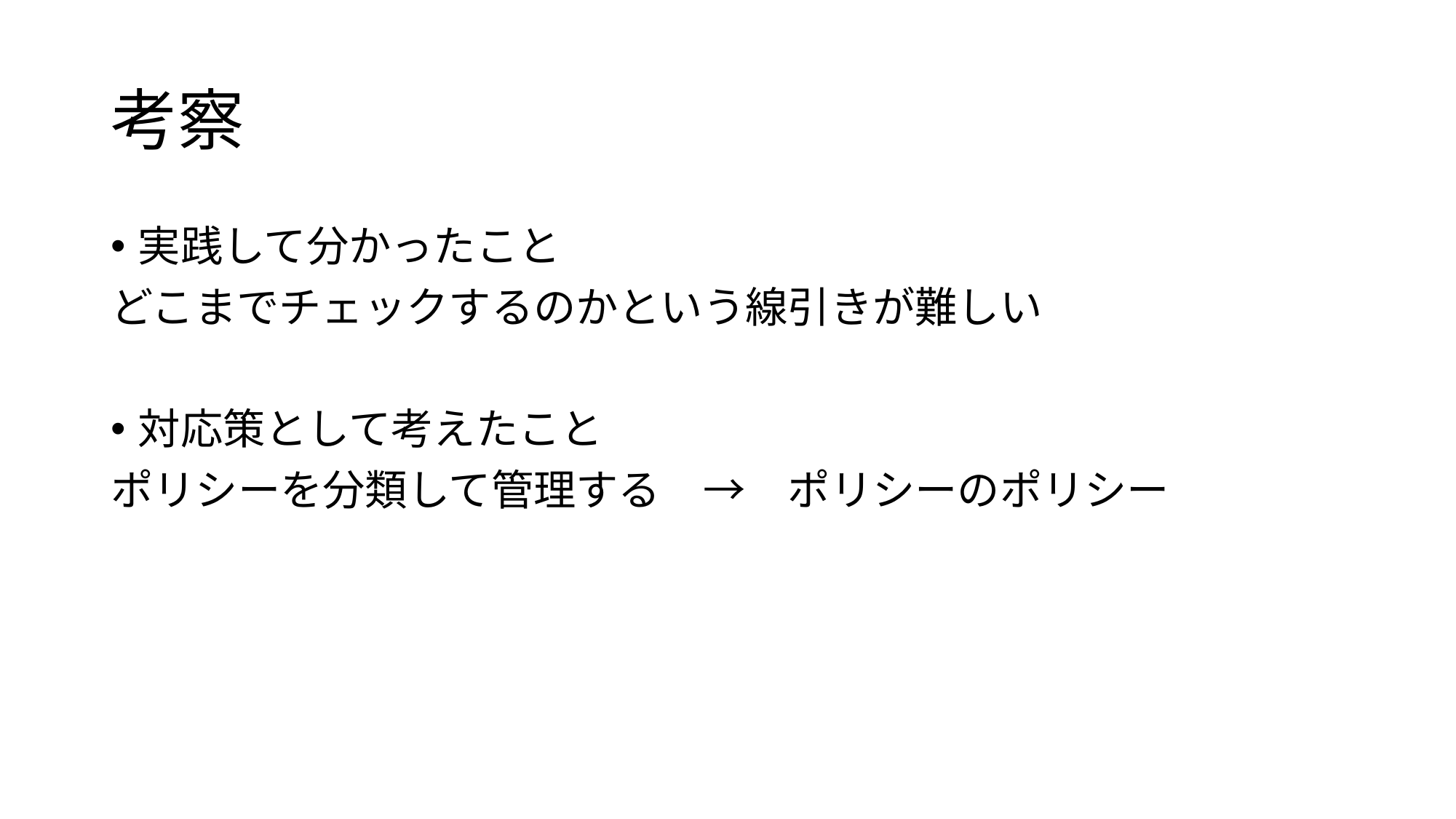

# 考察
実践して分かったこと
どこまでチェックするのかという線引きが難しい

対応策として考えたこと
ポリシーを分類して管理する　→　ポリシーのポリシー